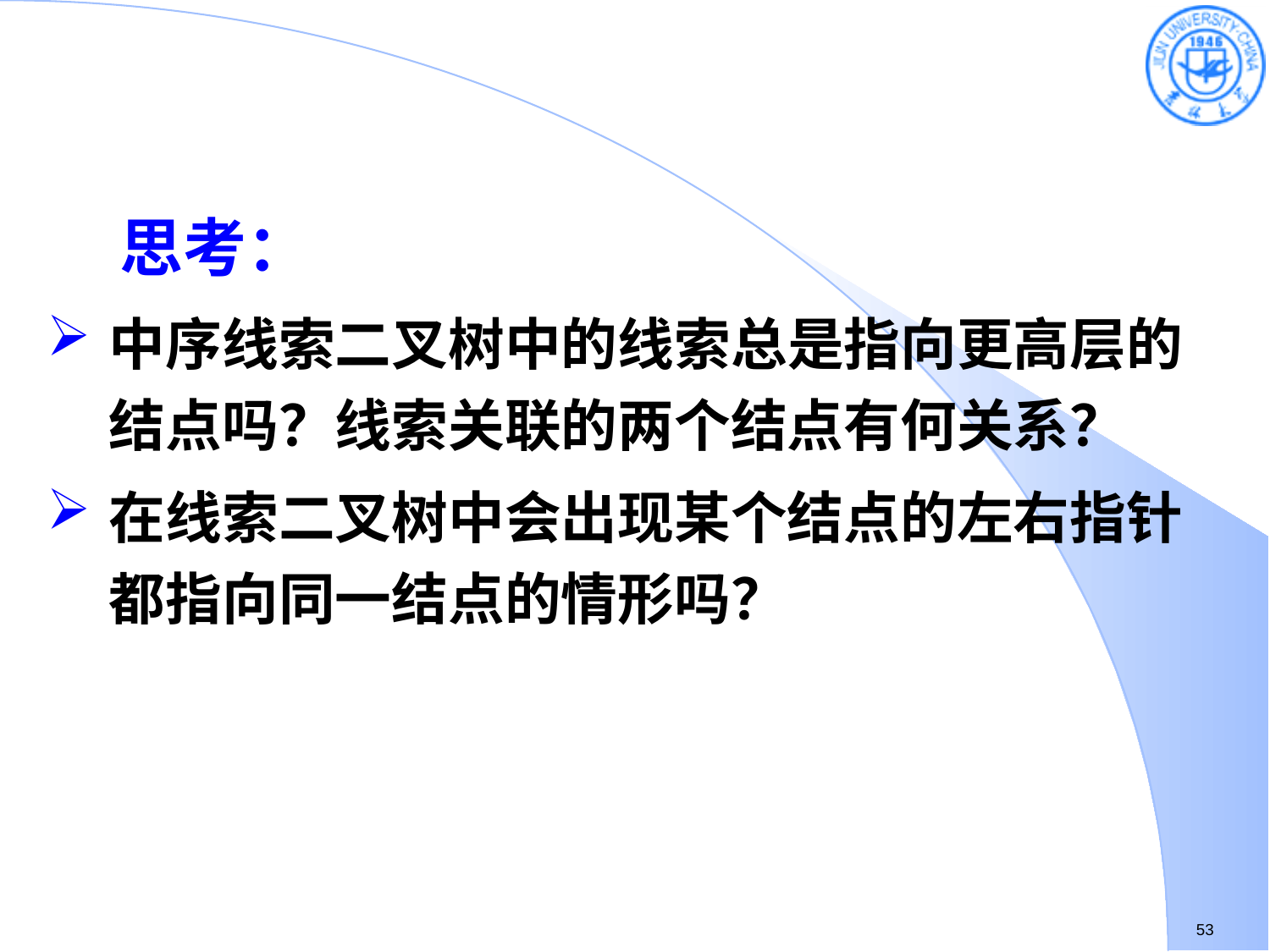

思考：
中序线索二叉树中的线索总是指向更高层的结点吗？线索关联的两个结点有何关系？
在线索二叉树中会出现某个结点的左右指针都指向同一结点的情形吗？